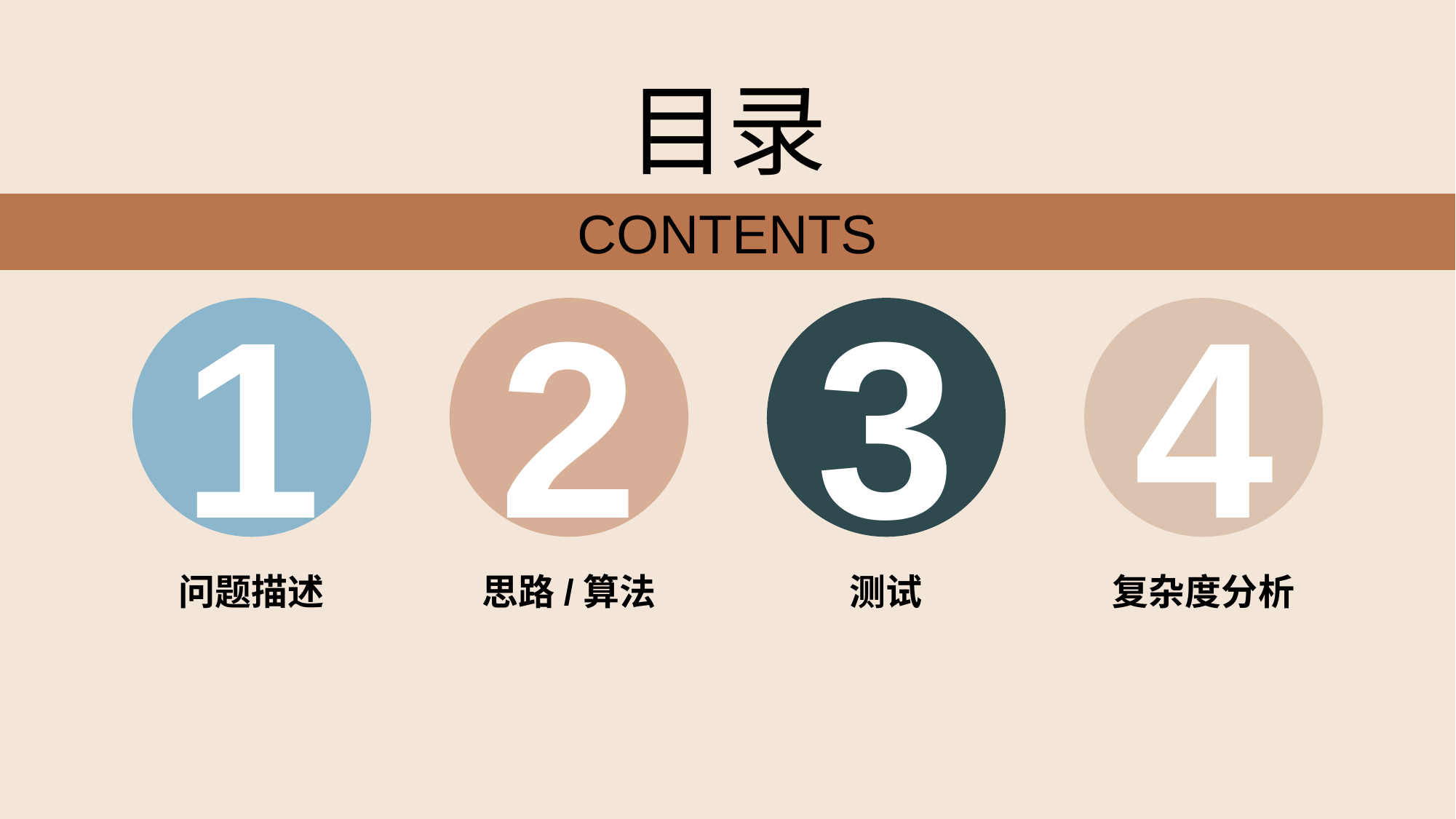

目录
CONTENTS
1
2
3
4
复杂度分析
测试
问题描述
思路/算法